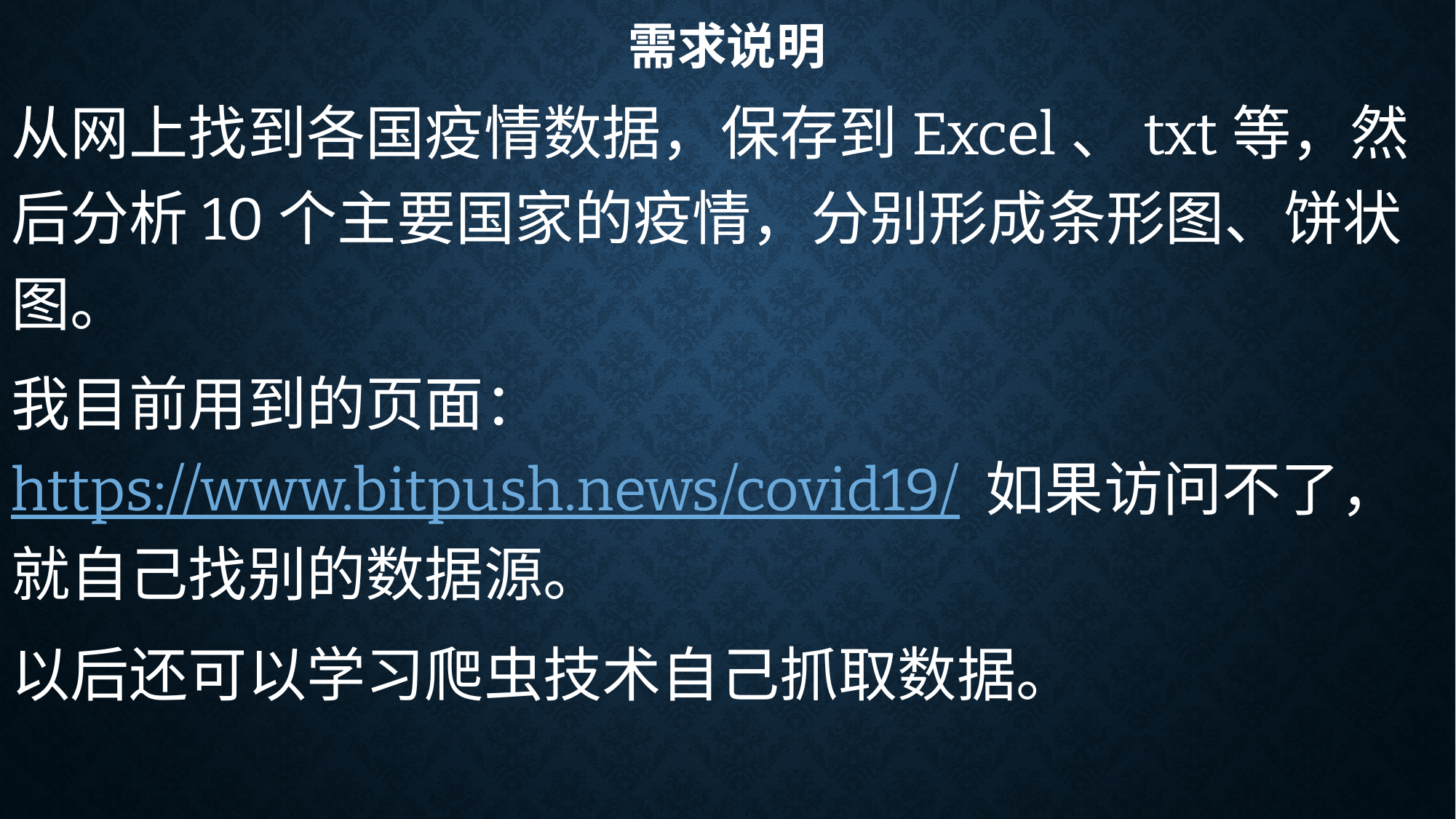

# 需求说明
从网上找到各国疫情数据，保存到Excel、txt等，然后分析10个主要国家的疫情，分别形成条形图、饼状图。
我目前用到的页面：https://www.bitpush.news/covid19/ 如果访问不了，就自己找别的数据源。
以后还可以学习爬虫技术自己抓取数据。